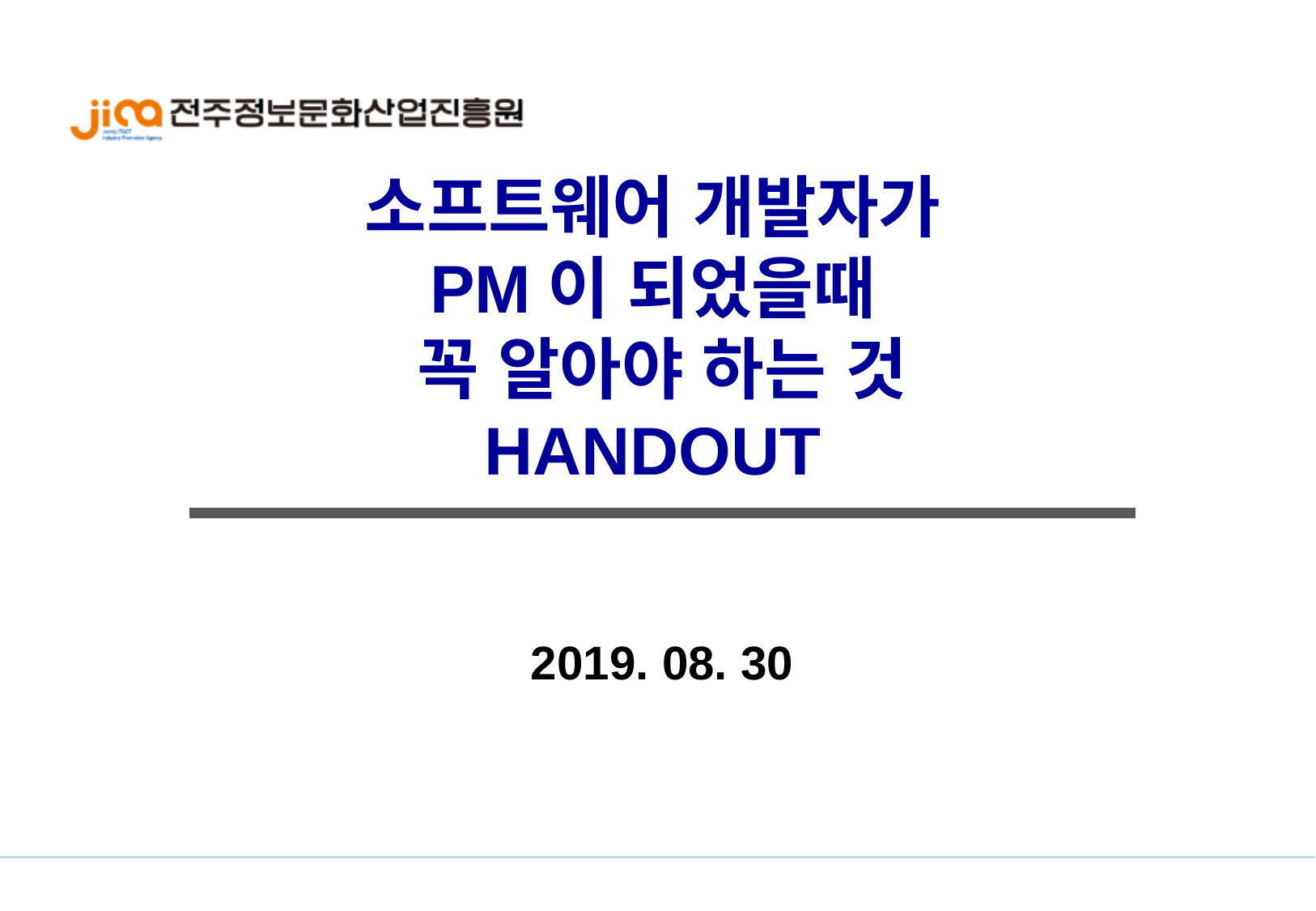

# 소프트웨어 개발자가 PM이 되었을때 꼭 알아야 하는 것 HANDOUT
2019. 08. 30